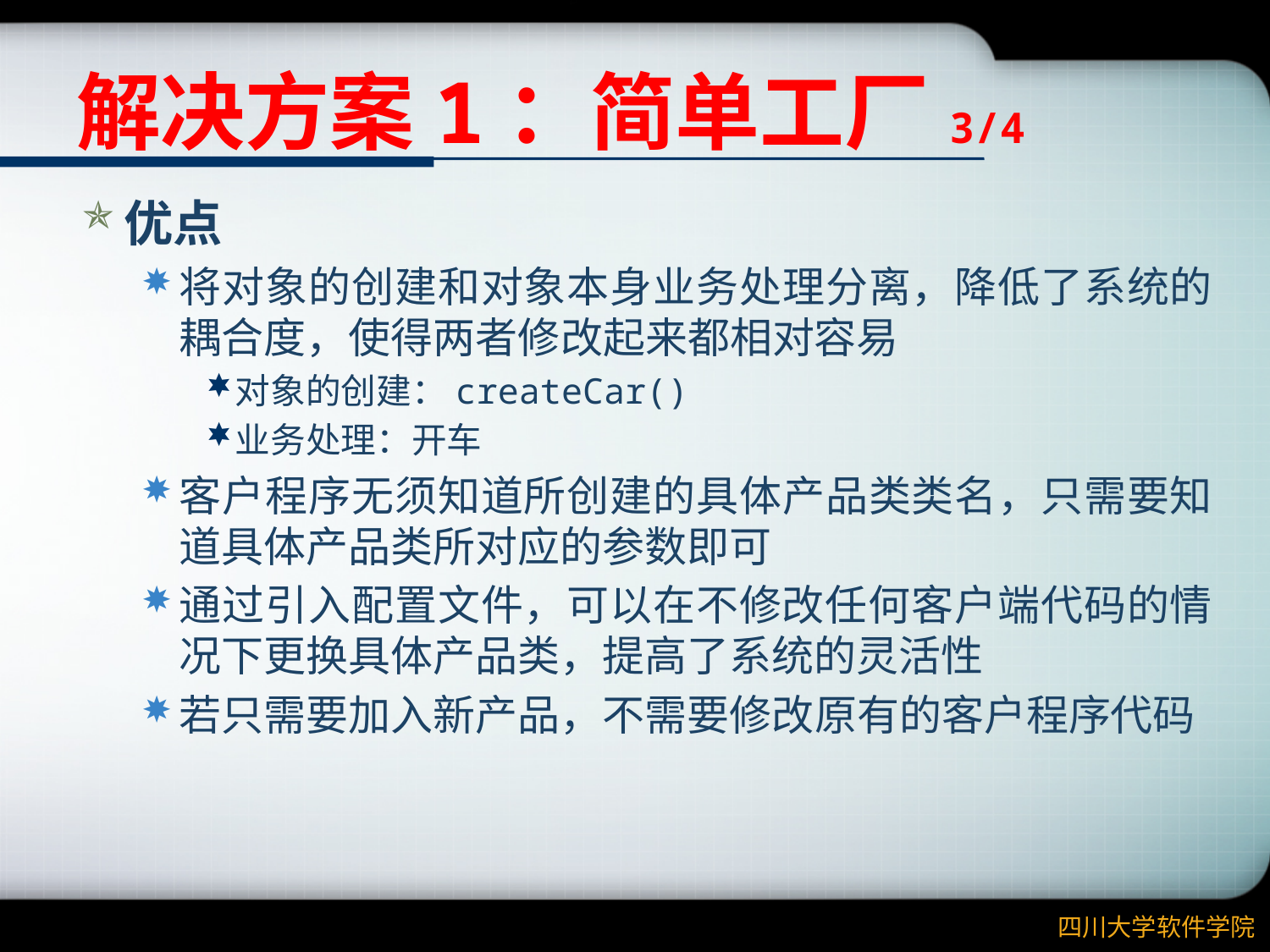

# 解决方案1：简单工厂 3/4
优点
将对象的创建和对象本身业务处理分离，降低了系统的耦合度，使得两者修改起来都相对容易
对象的创建：createCar()
业务处理：开车
客户程序无须知道所创建的具体产品类类名，只需要知道具体产品类所对应的参数即可
通过引入配置文件，可以在不修改任何客户端代码的情况下更换具体产品类，提高了系统的灵活性
若只需要加入新产品，不需要修改原有的客户程序代码